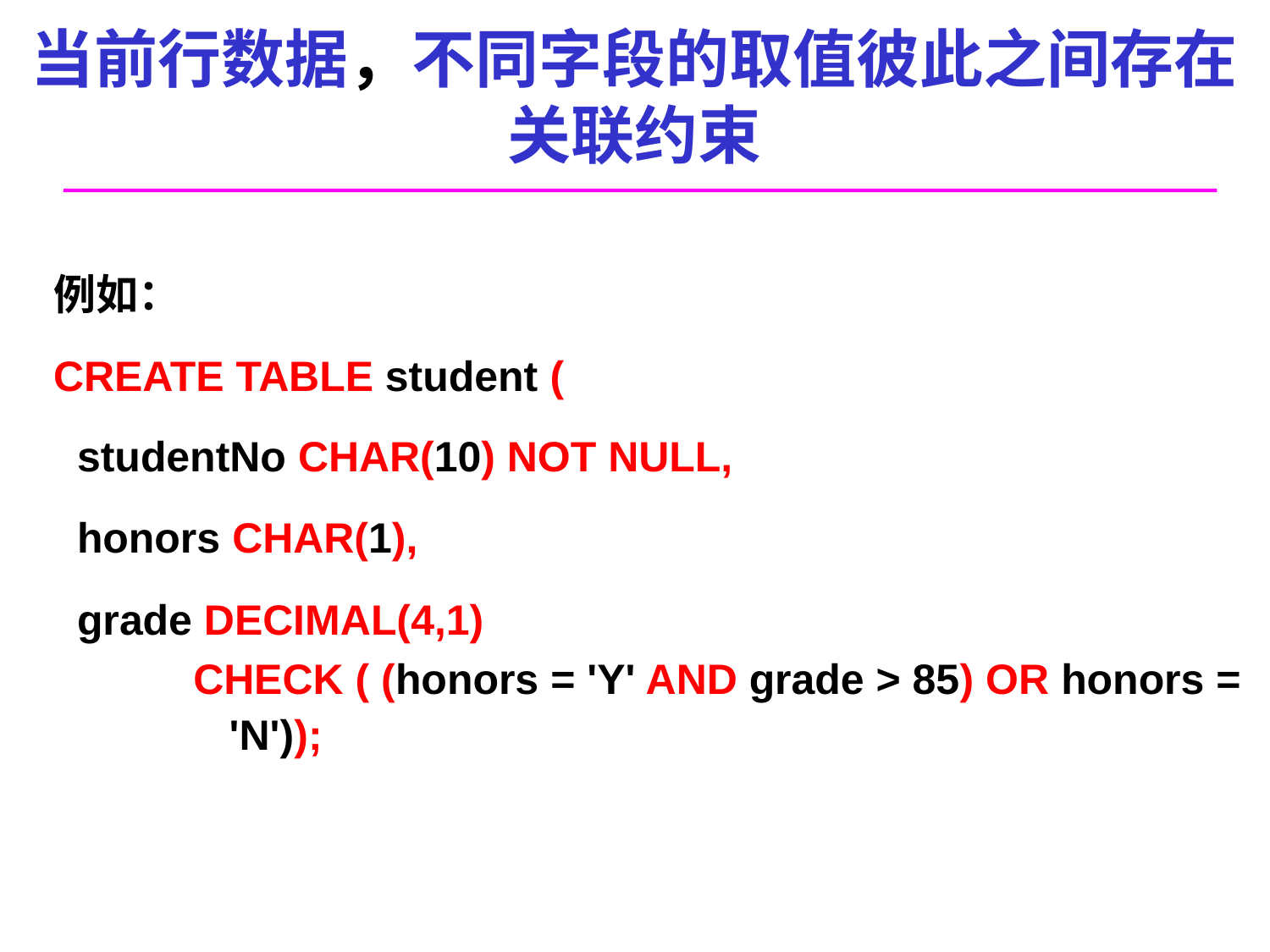

# 当前行数据，不同字段的取值彼此之间存在关联约束
例如：
CREATE TABLE student (
  studentNo CHAR(10) NOT NULL,
  honors CHAR(1),
  grade DECIMAL(4,1)
 CHECK ( (honors = 'Y' AND grade > 85) OR honors = 'N'));